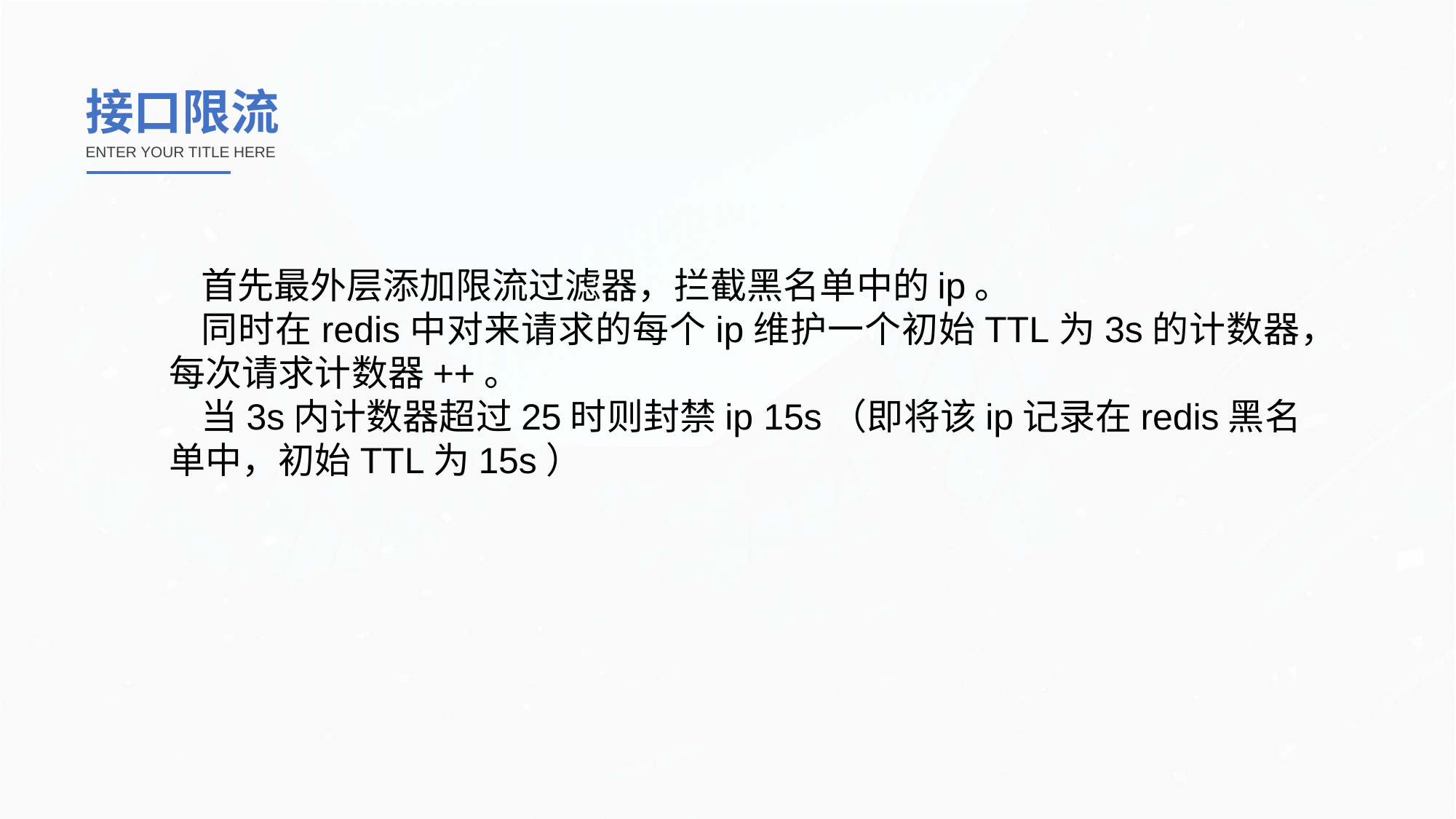

接口限流
ENTER YOUR TITLE HERE
首先最外层添加限流过滤器，拦截黑名单中的ip。
同时在redis中对来请求的每个ip维护一个初始TTL为3s的计数器，每次请求计数器++。
当3s内计数器超过25时则封禁ip 15s（即将该ip记录在redis黑名单中，初始TTL为15s）